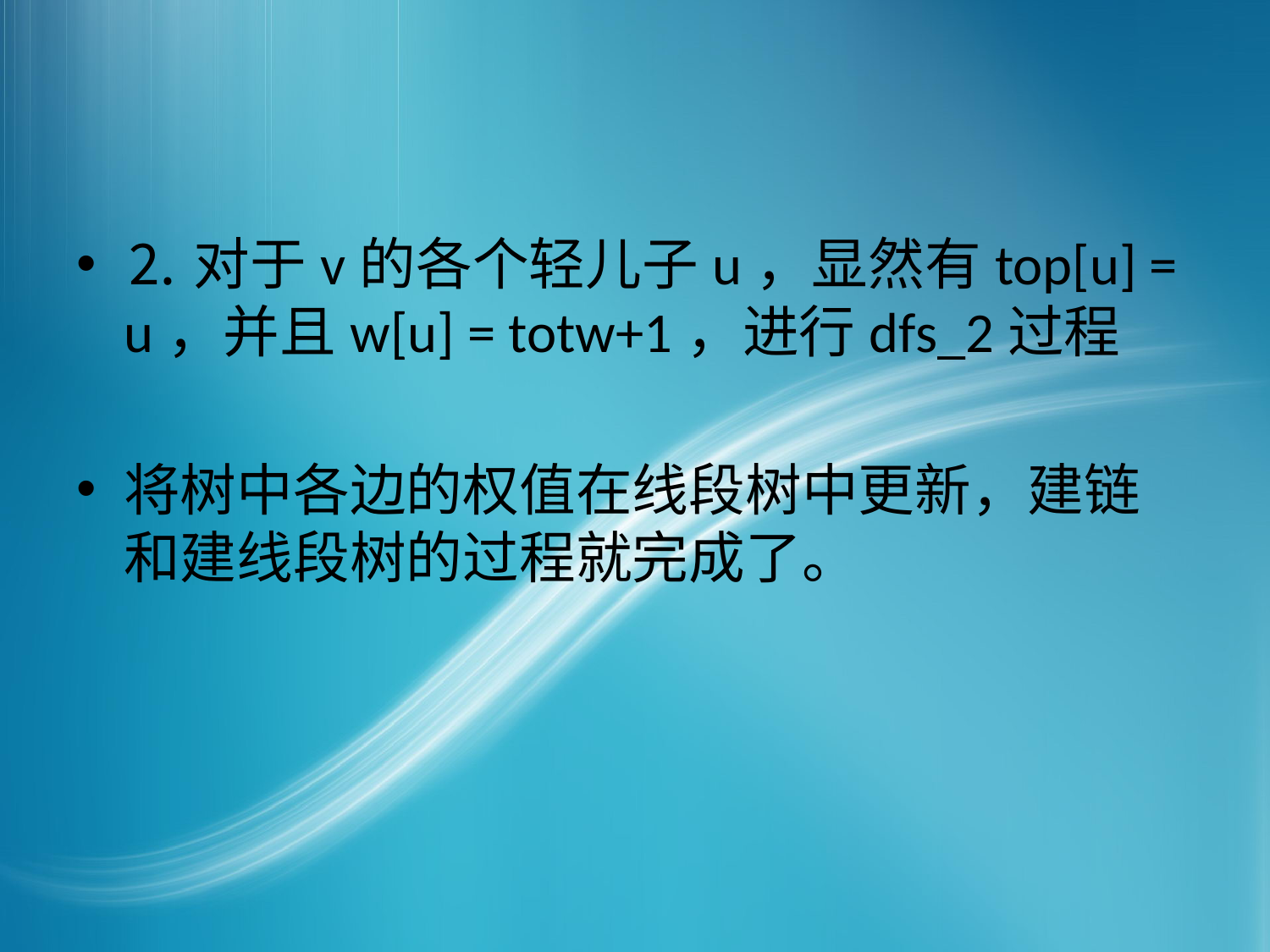

#
⒉对于v的各个轻儿子u，显然有top[u] = u，并且w[u] = totw+1，进行dfs_2过程

将树中各边的权值在线段树中更新，建链和建线段树的过程就完成了。